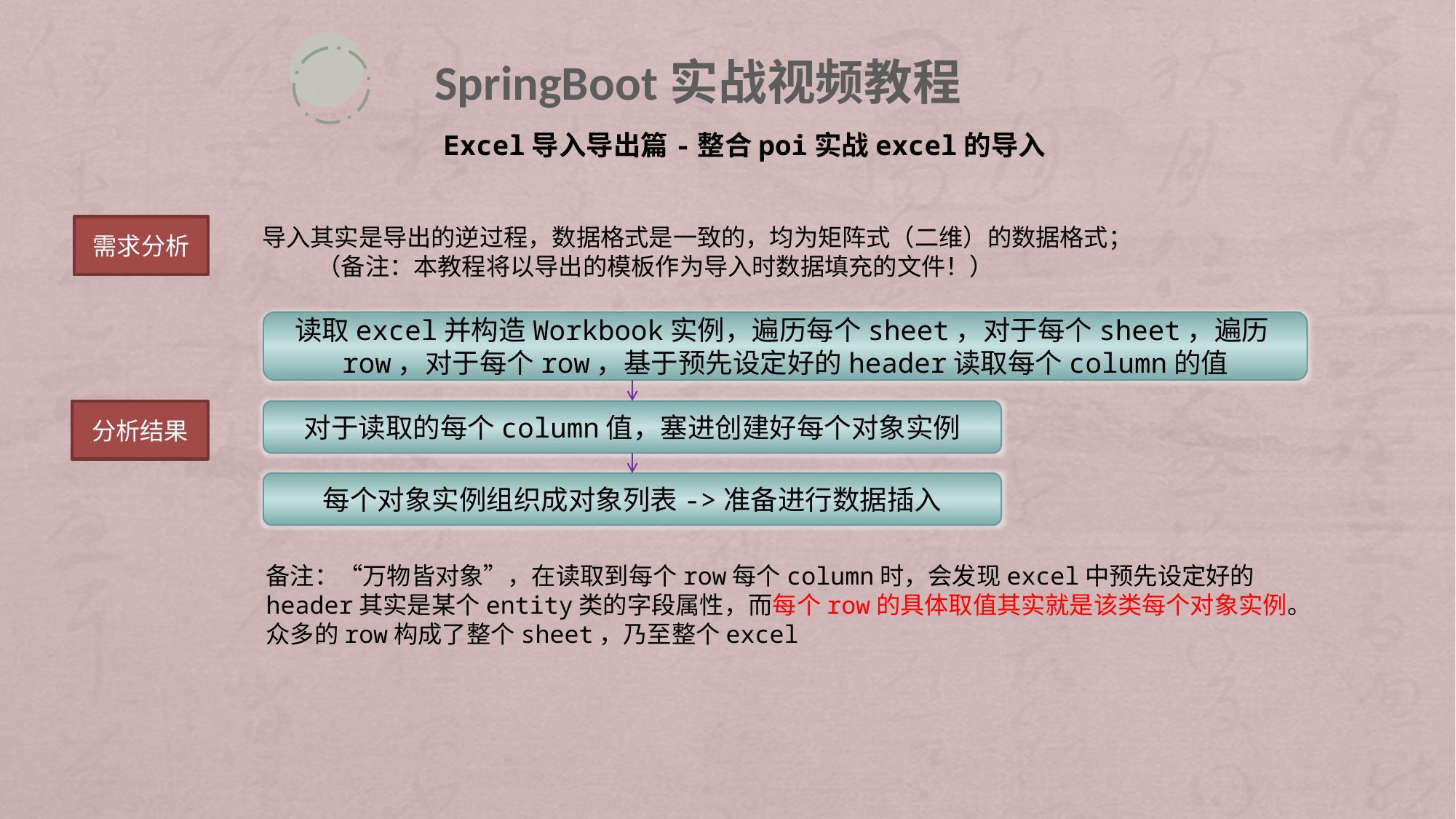

SpringBoot实战视频教程
Excel导入导出篇-整合poi实战excel的导入
需求分析
导入其实是导出的逆过程，数据格式是一致的，均为矩阵式（二维）的数据格式；
         （备注：本教程将以导出的模板作为导入时数据填充的文件！）
读取excel并构造Workbook实例，遍历每个sheet，对于每个sheet，遍历row，对于每个row，基于预先设定好的header读取每个column的值
分析结果
对于读取的每个column值，塞进创建好每个对象实例
每个对象实例组织成对象列表->准备进行数据插入
备注：“万物皆对象”，在读取到每个row每个column时，会发现excel中预先设定好的header其实是某个entity类的字段属性，而每个row的具体取值其实就是该类每个对象实例。众多的row构成了整个sheet，乃至整个excel